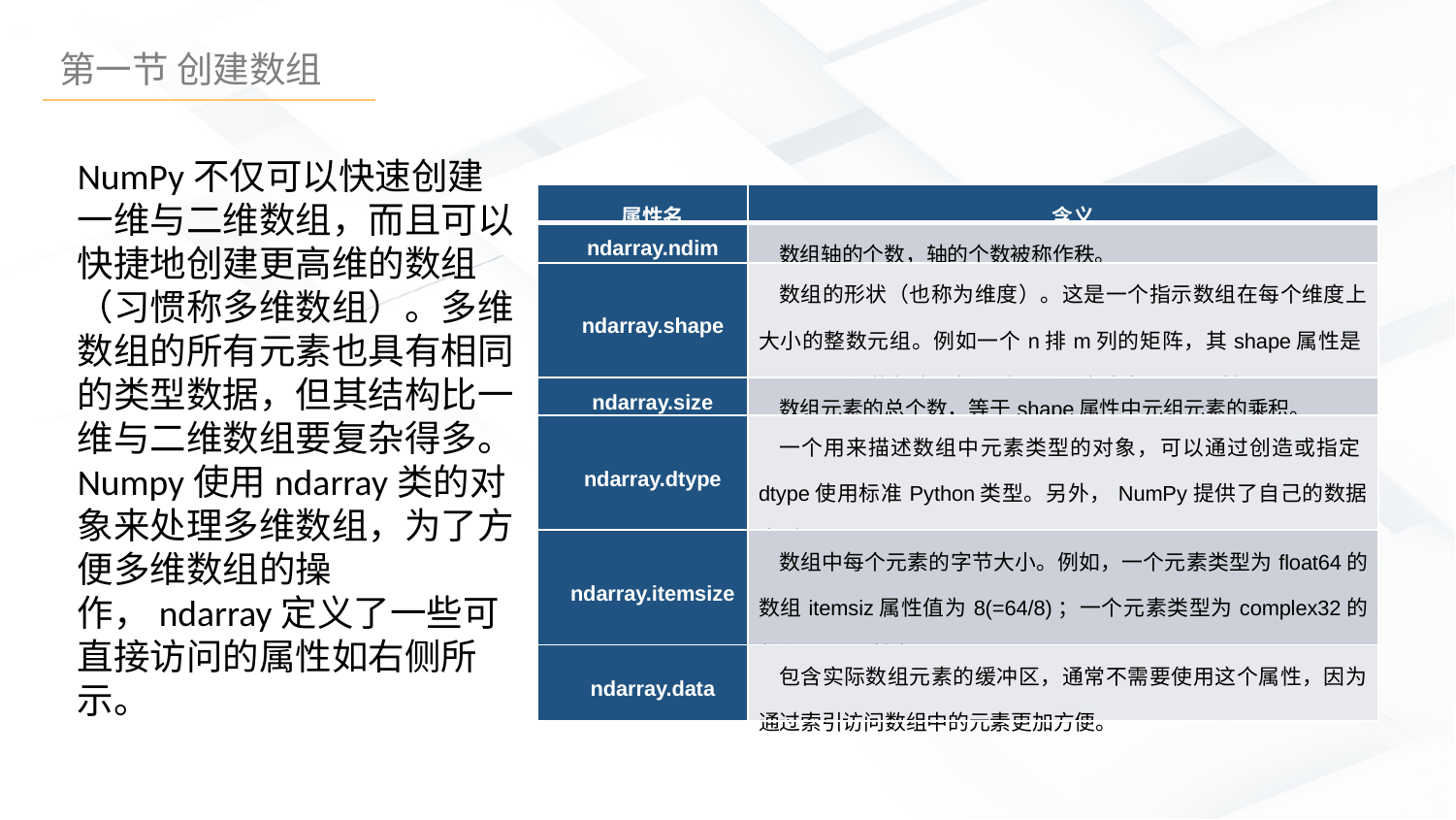

NumPy不仅可以快速创建一维与二维数组，而且可以快捷地创建更高维的数组（习惯称多维数组）。多维数组的所有元素也具有相同的类型数据，但其结构比一维与二维数组要复杂得多。
Numpy使用ndarray类的对象来处理多维数组，为了方便多维数组的操作，ndarray定义了一些可直接访问的属性如右侧所示。
| 属性名 | 含义 |
| --- | --- |
| ndarray.ndim | 数组轴的个数，轴的个数被称作秩。 |
| ndarray.shape | 数组的形状（也称为维度）。这是一个指示数组在每个维度上大小的整数元组。例如一个n排m列的矩阵，其shape属性是(2,3)，元组的长度显然是秩，即维度或者ndim属性。 |
| ndarray.size | 数组元素的总个数，等于shape属性中元组元素的乘积。 |
| ndarray.dtype | 一个用来描述数组中元素类型的对象，可以通过创造或指定dtype使用标准Python类型。另外，NumPy提供了自己的数据类型。 |
| ndarray.itemsize | 数组中每个元素的字节大小。例如，一个元素类型为float64的数组itemsiz属性值为8(=64/8)；一个元素类型为complex32的数组item属性为4(=32/8)。 |
| ndarray.data | 包含实际数组元素的缓冲区，通常不需要使用这个属性，因为通过索引访问数组中的元素更加方便。 |